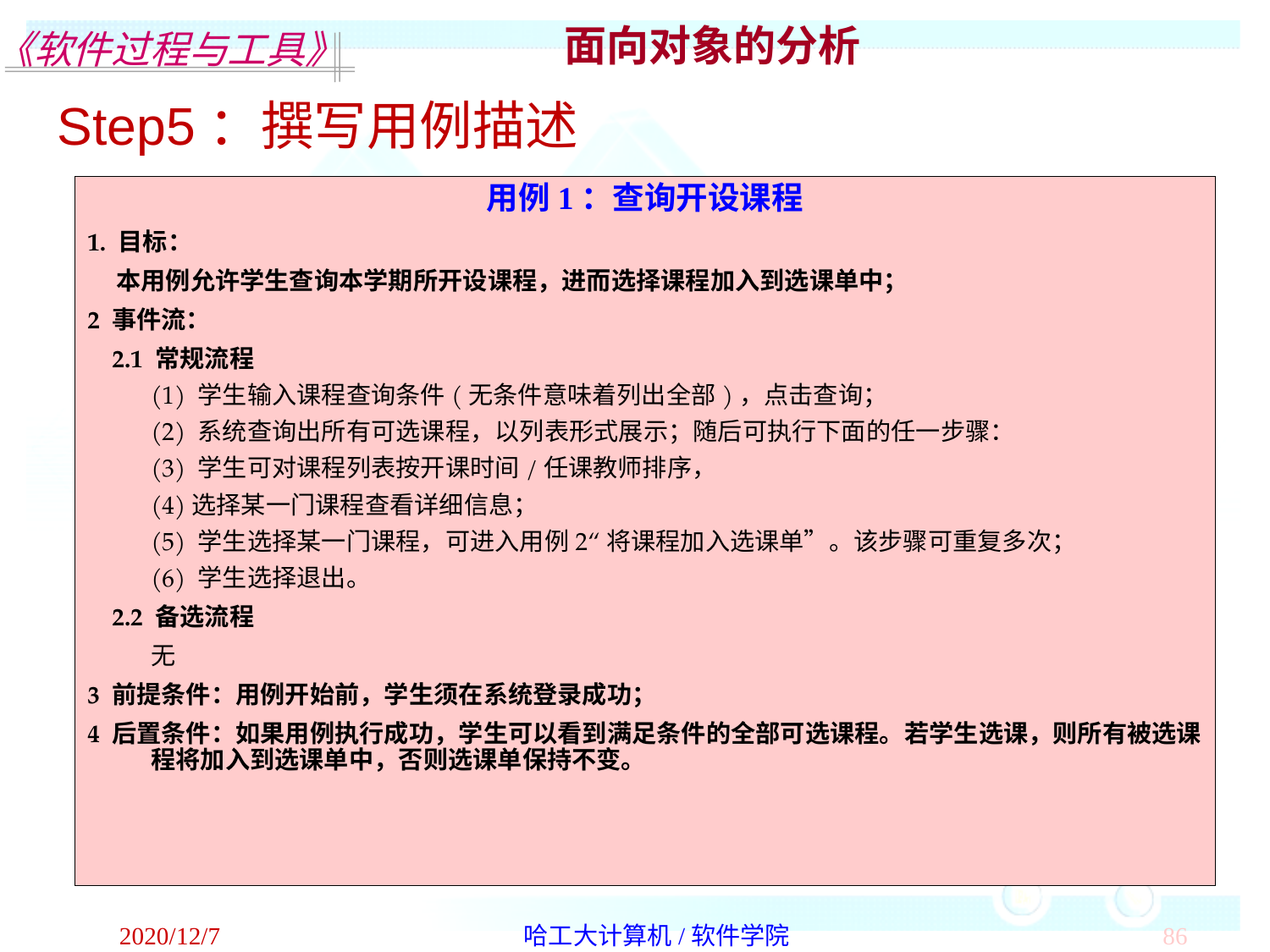

面向对象的分析
Step5：撰写用例描述
用例1：查询开设课程
1. 目标：
    本用例允许学生查询本学期所开设课程，进而选择课程加入到选课单中；
2 事件流：
    2.1 常规流程
(1) 学生输入课程查询条件(无条件意味着列出全部)，点击查询；
(2) 系统查询出所有可选课程，以列表形式展示；随后可执行下面的任一步骤：
(3) 学生可对课程列表按开课时间/任课教师排序，
(4)选择某一门课程查看详细信息；
(5) 学生选择某一门课程，可进入用例2“将课程加入选课单”。该步骤可重复多次；
(6) 学生选择退出。
    2.2 备选流程
        	无
3 前提条件：用例开始前，学生须在系统登录成功；
4 后置条件：如果用例执行成功，学生可以看到满足条件的全部可选课程。若学生选课，则所有被选课程将加入到选课单中，否则选课单保持不变。